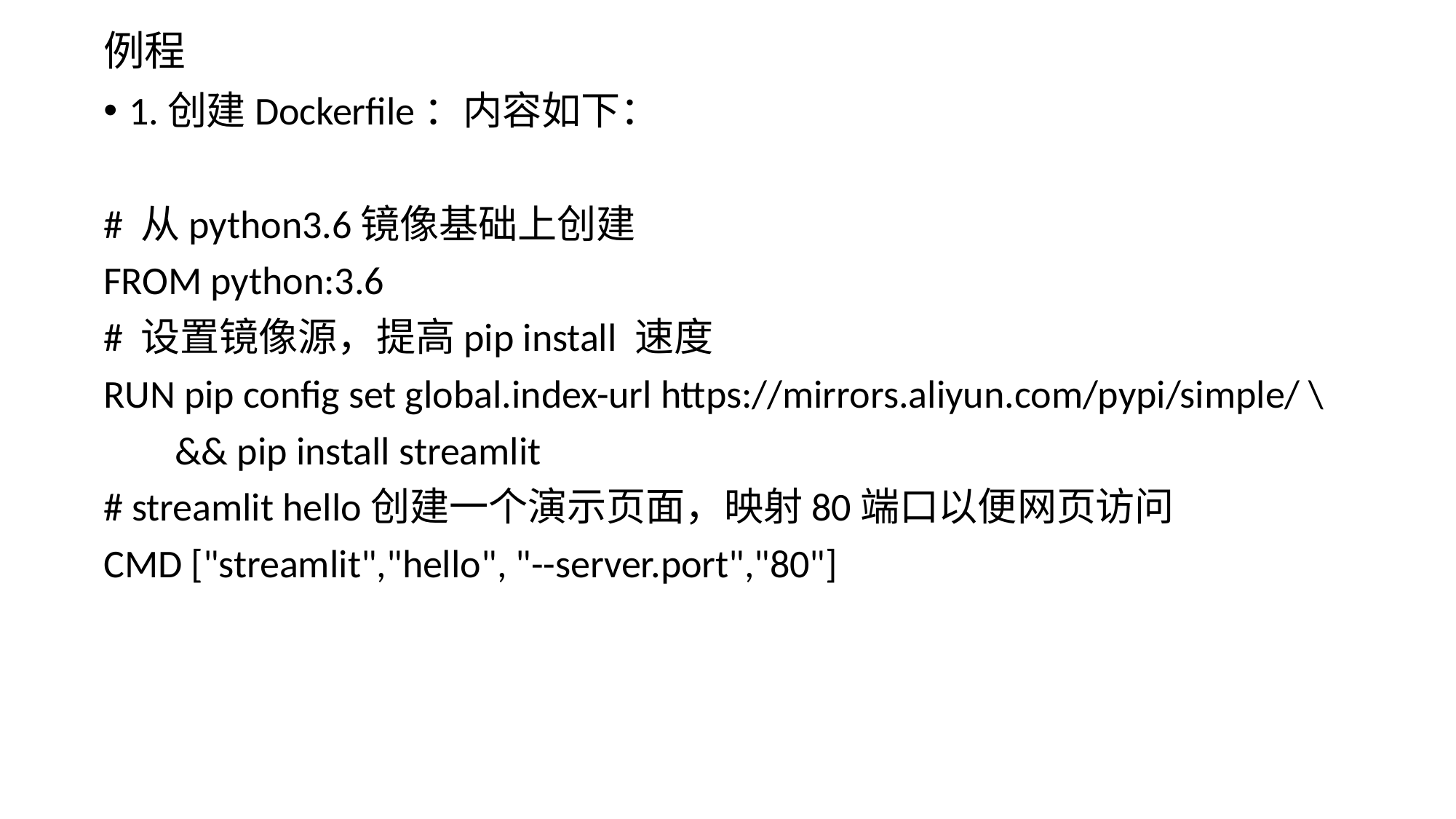

# 例程
1.创建Dockerfile：内容如下：

# 从python3.6镜像基础上创建
FROM python:3.6
# 设置镜像源，提高pip install 速度
RUN pip config set global.index-url https://mirrors.aliyun.com/pypi/simple/ \
        && pip install streamlit
# streamlit hello创建一个演示页面，映射80端口以便网页访问
CMD ["streamlit","hello", "--server.port","80"]